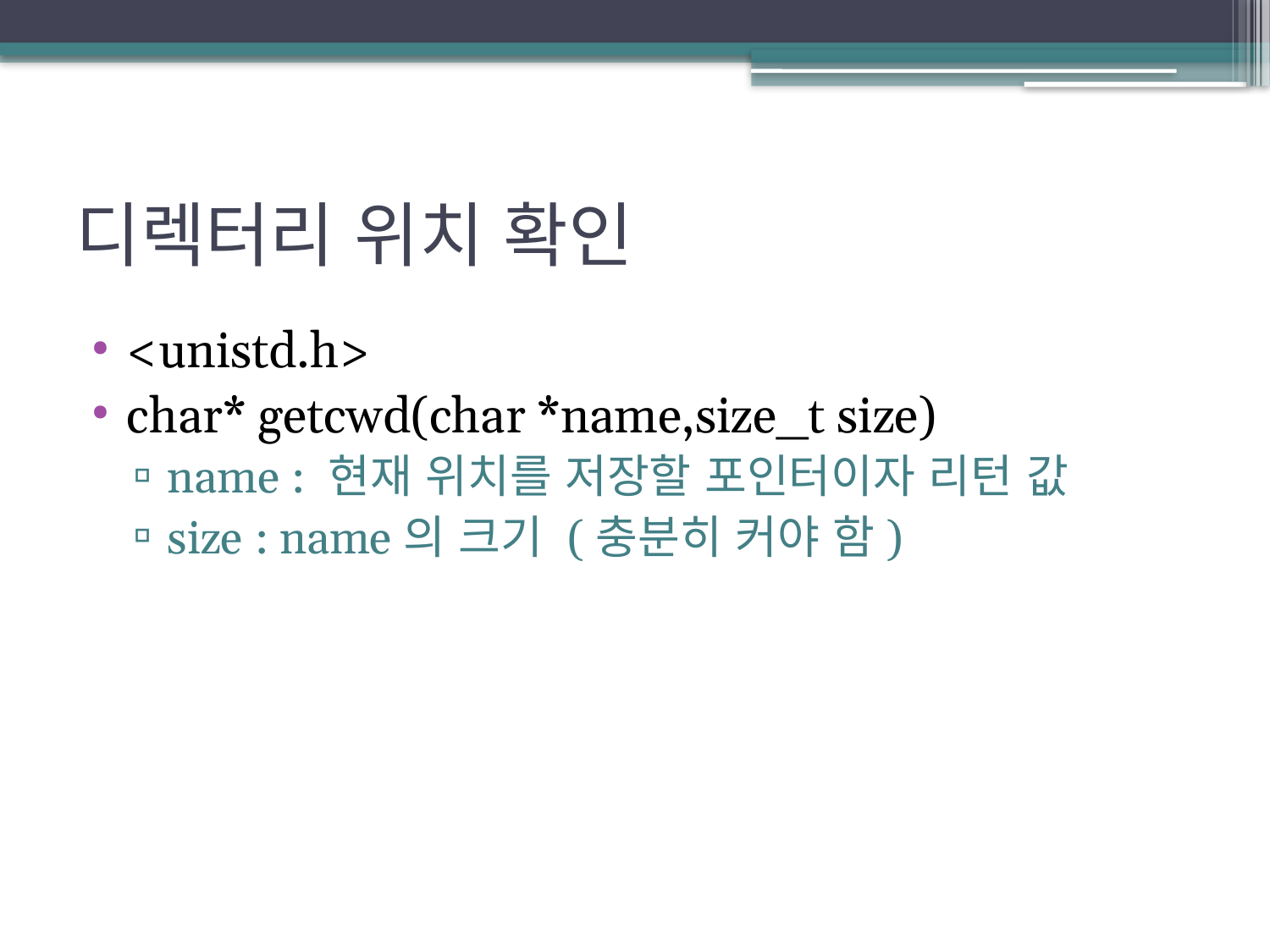

# 디렉터리 위치 확인
<unistd.h>
char* getcwd(char *name,size_t size)
name : 현재 위치를 저장할 포인터이자 리턴 값
size : name의 크기 (충분히 커야 함)